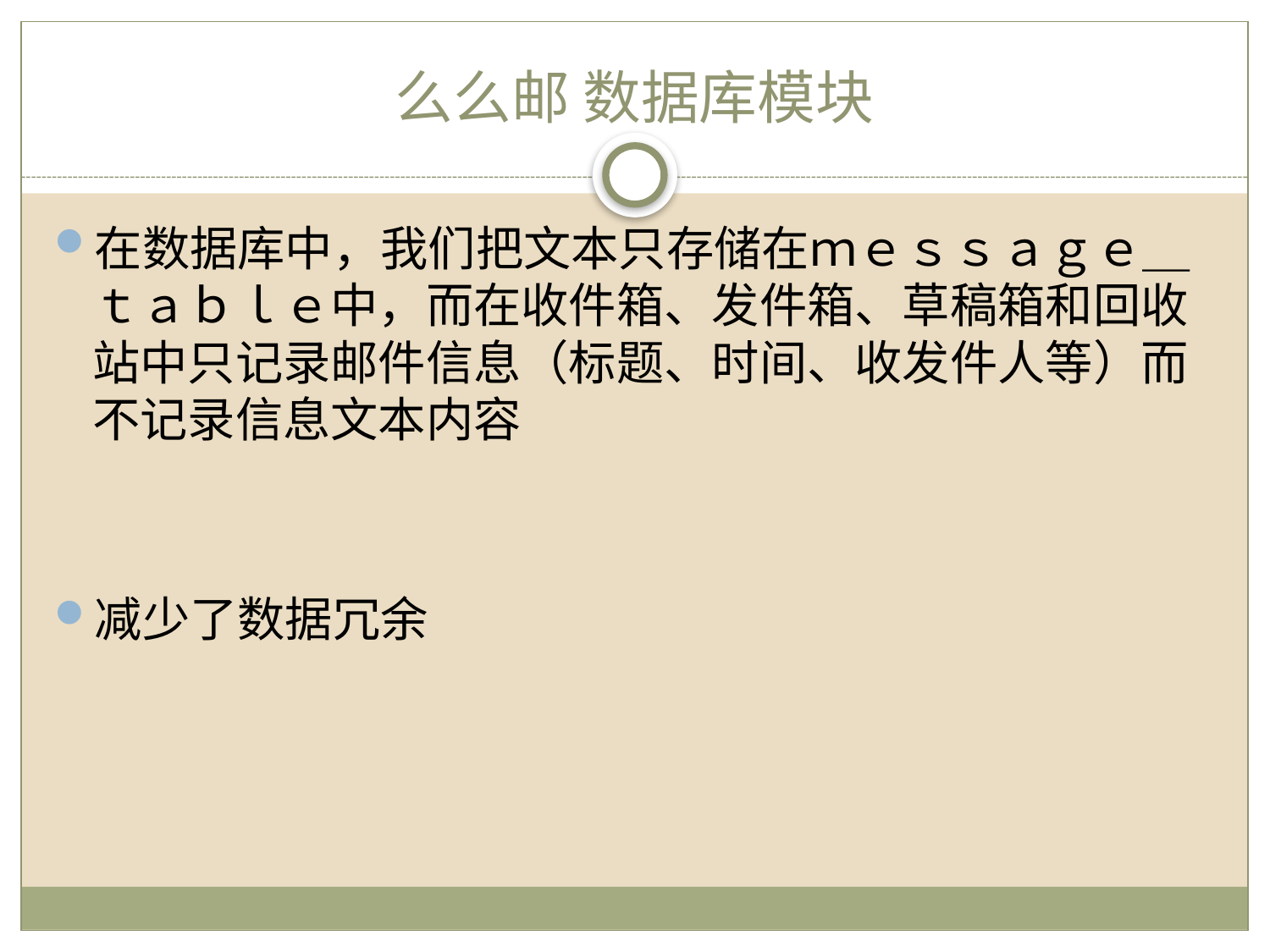

# 么么邮 数据库模块
在数据库中，我们把文本只存储在ｍｅｓｓａｇｅ＿ｔａｂｌｅ中，而在收件箱、发件箱、草稿箱和回收站中只记录邮件信息（标题、时间、收发件人等）而不记录信息文本内容

减少了数据冗余